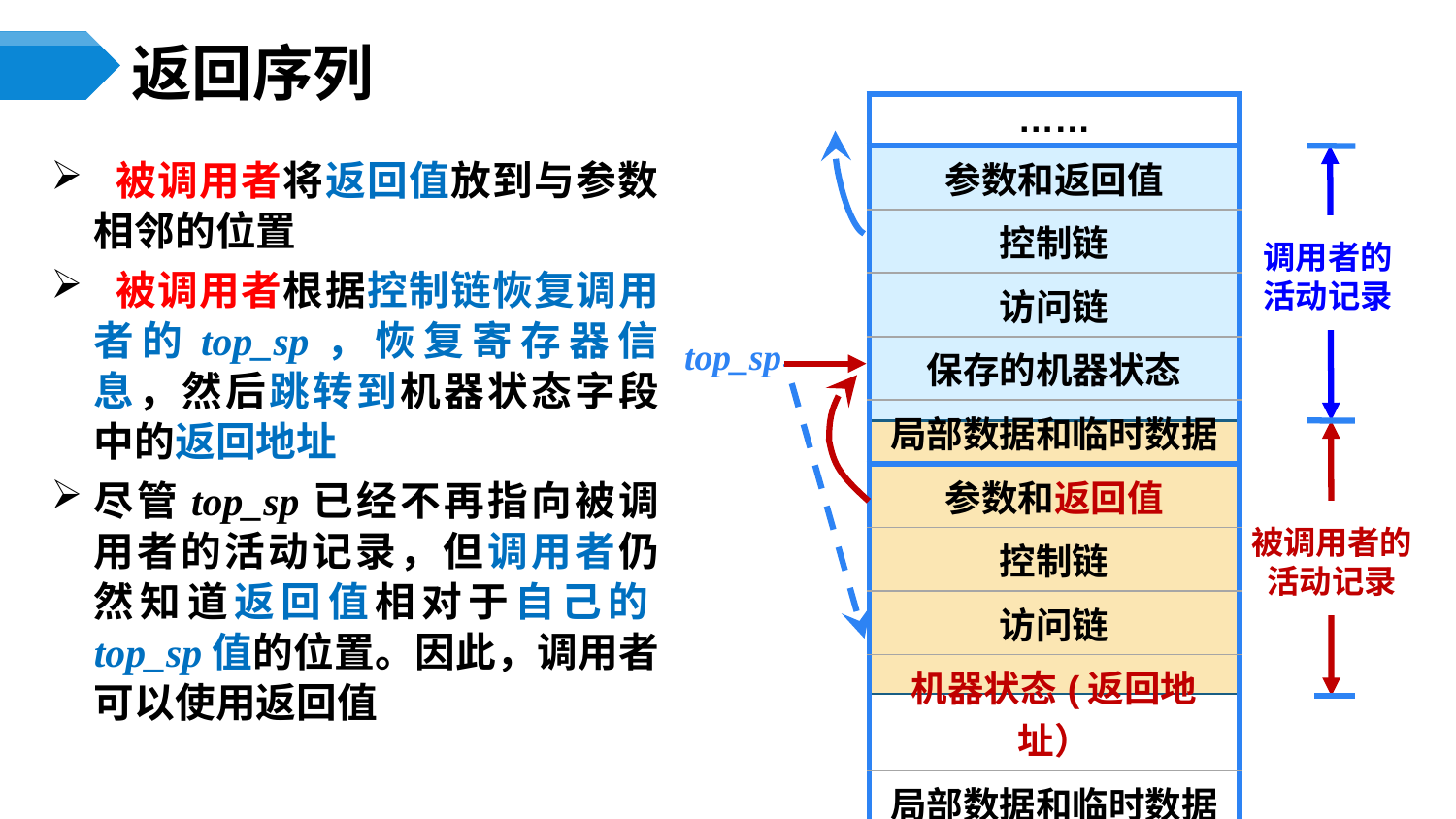

# 返回序列
| …… |
| --- |
| 参数和返回值 |
| 控制链 |
| 访问链 |
| 保存的机器状态 |
| 局部数据和临时数据 |
| 参数和返回值 |
| 控制链 |
| 访问链 |
| 机器状态(返回地址） |
| 局部数据和临时数据 |
| …… |

 被调用者将返回值放到与参数相邻的位置
 被调用者根据控制链恢复调用者的top_sp，恢复寄存器信息，然后跳转到机器状态字段中的返回地址
尽管top_sp已经不再指向被调用者的活动记录，但调用者仍然知道返回值相对于自己的top_sp值的位置。因此，调用者可以使用返回值
调用者的活动记录
top_sp

被调用者的活动记录